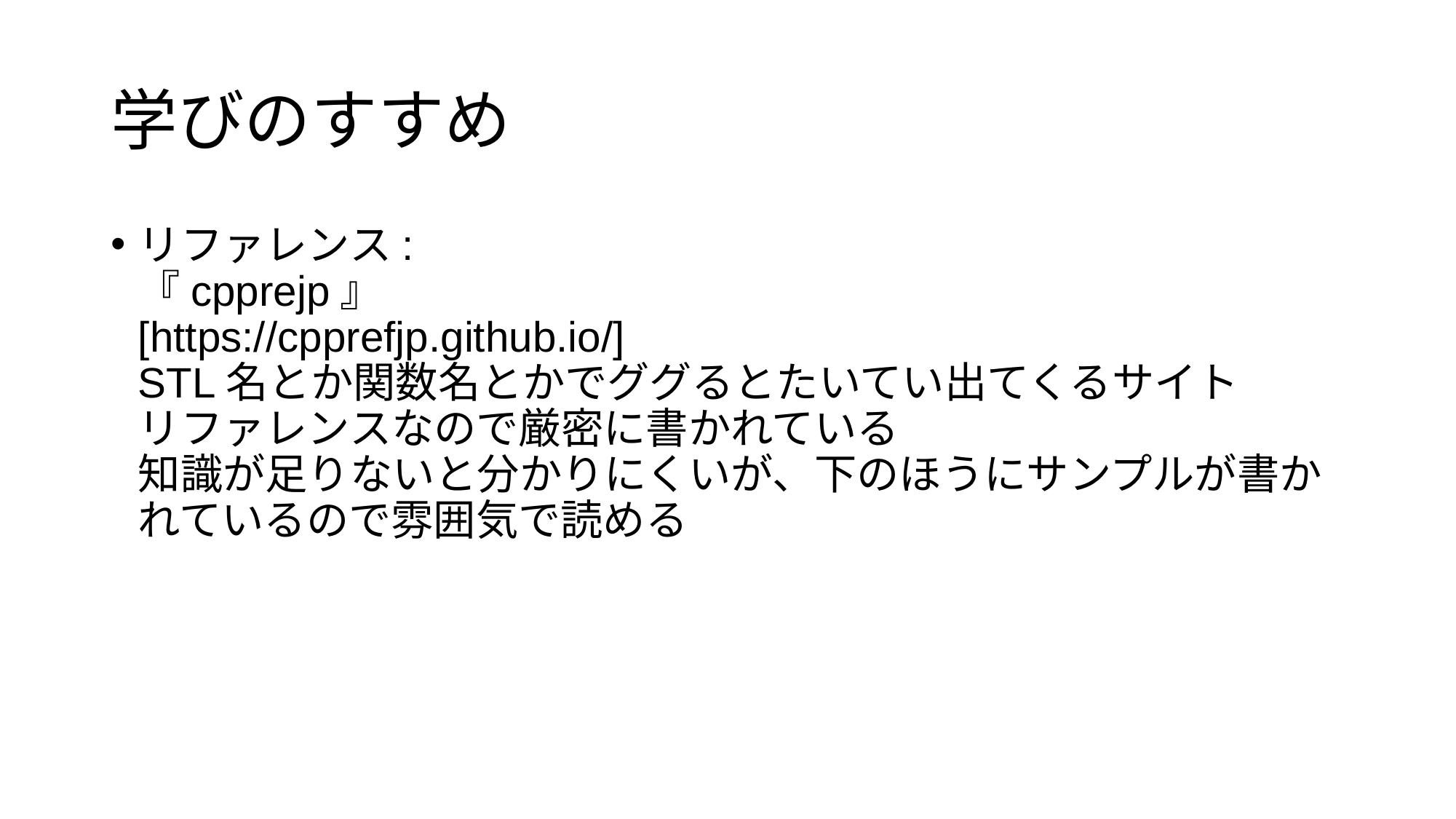

# 学びのすすめ
リファレンス:
『cpprejp』
[https://cpprefjp.github.io/]
STL名とか関数名とかでググるとたいてい出てくるサイト
リファレンスなので厳密に書かれている
知識が足りないと分かりにくいが、下のほうにサンプルが書かれているので雰囲気で読める